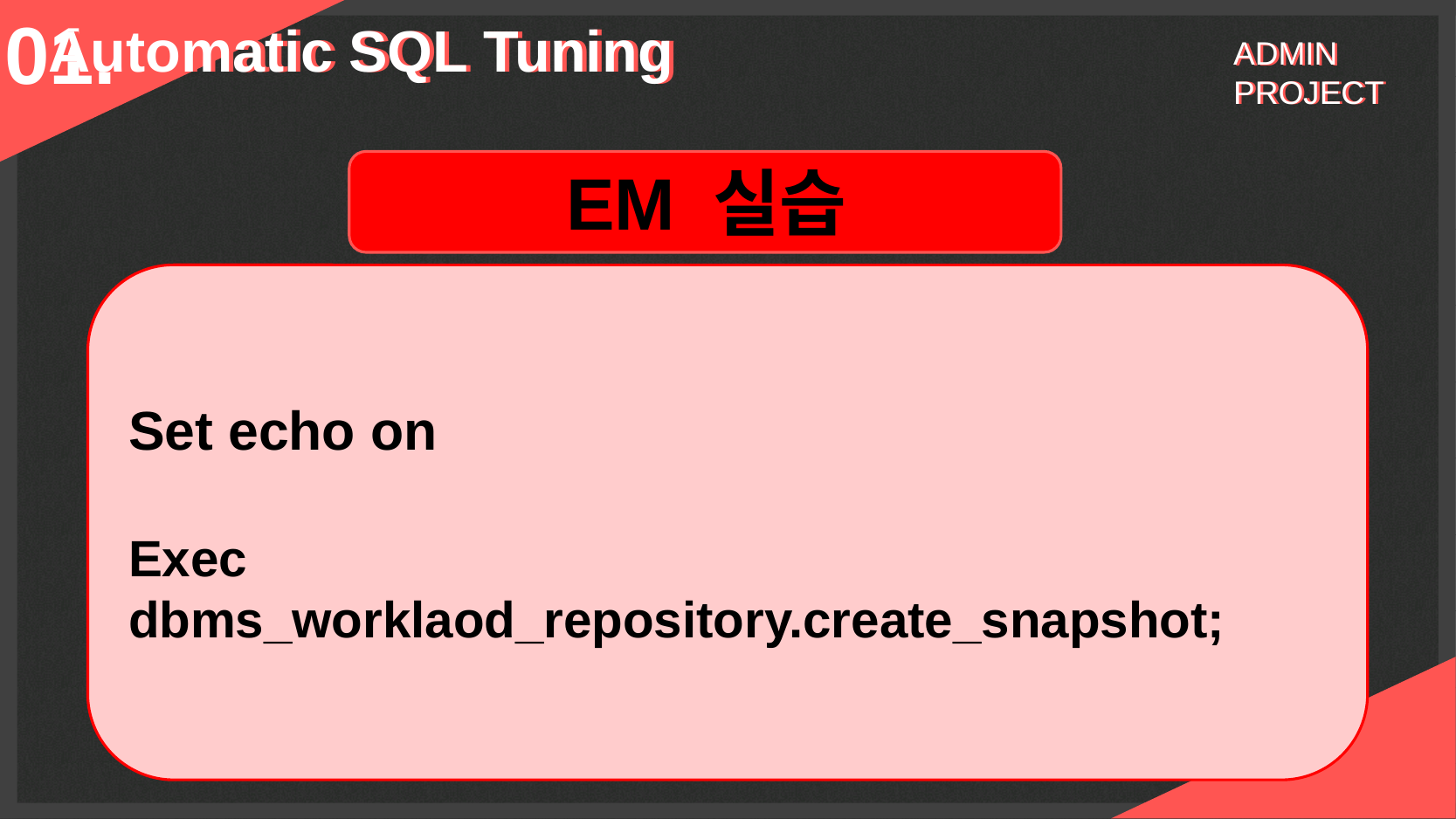

01.
Automatic SQL Tuning
Automatic SQL Tuning
ADMIN PROJECT
ADMIN PROJECT
EM 실습
Set echo on

Exec dbms_worklaod_repository.create_snapshot;